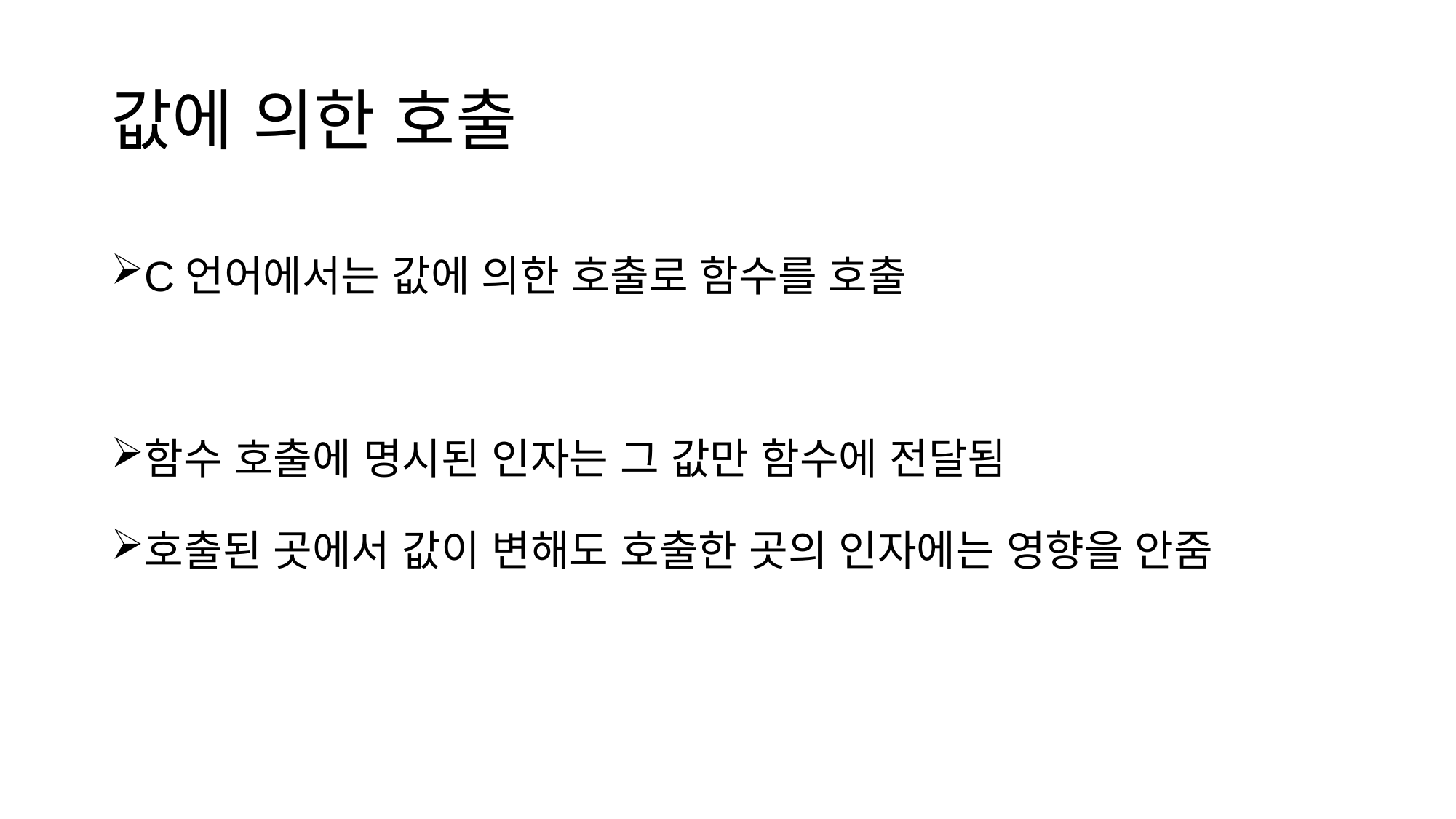

# 값에 의한 호출
C언어에서는 값에 의한 호출로 함수를 호출

함수 호출에 명시된 인자는 그 값만 함수에 전달됨
호출된 곳에서 값이 변해도 호출한 곳의 인자에는 영향을 안줌